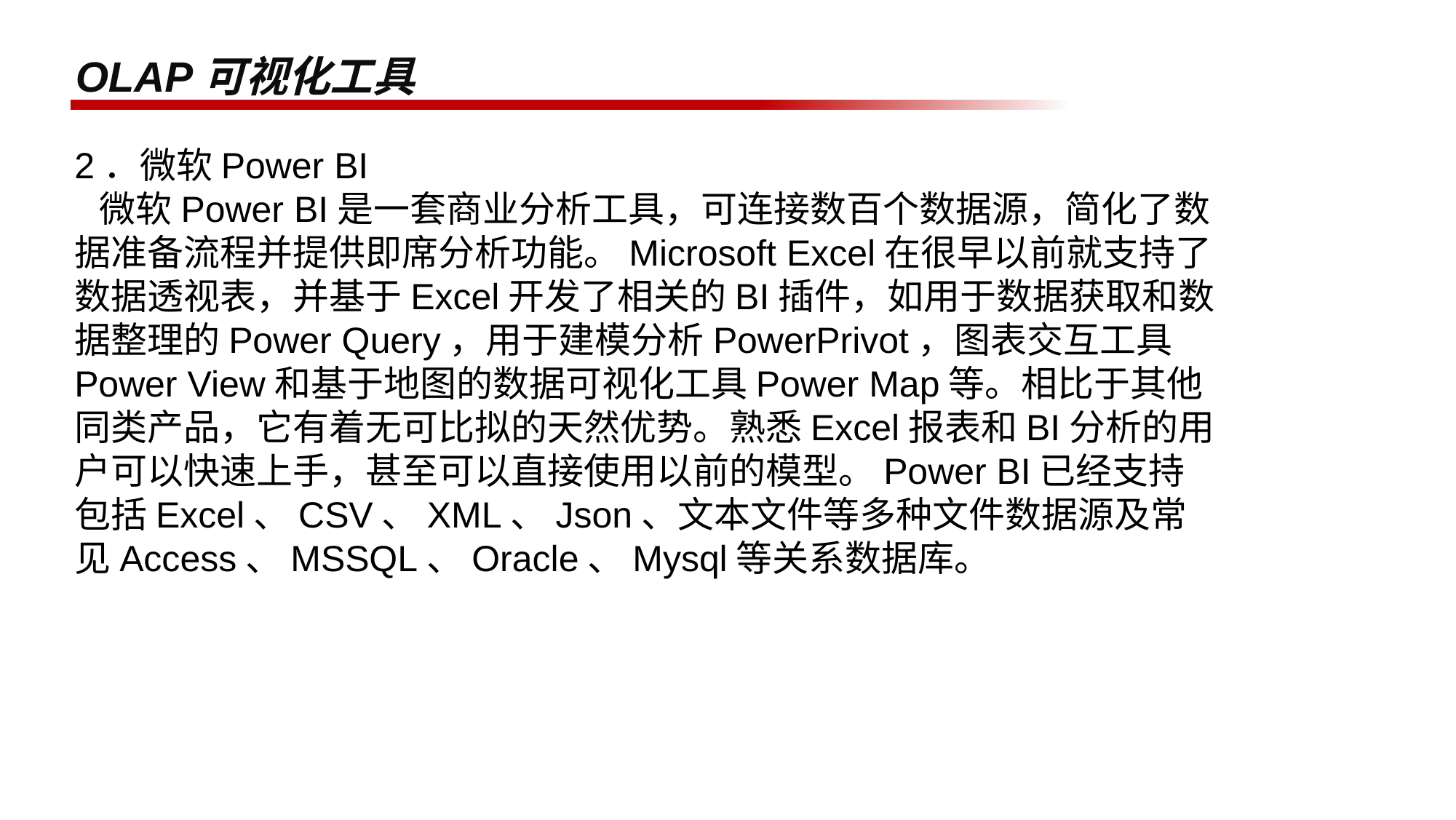

# OLAP可视化工具

2．微软Power BI
  微软Power BI是一套商业分析工具，可连接数百个数据源，简化了数据准备流程并提供即席分析功能。Microsoft Excel在很早以前就支持了数据透视表，并基于Excel开发了相关的BI插件，如用于数据获取和数据整理的Power Query，用于建模分析PowerPrivot，图表交互工具Power View和基于地图的数据可视化工具Power Map等。相比于其他同类产品，它有着无可比拟的天然优势。熟悉Excel报表和BI分析的用户可以快速上手，甚至可以直接使用以前的模型。Power BI已经支持包括Excel、CSV、XML、Json、文本文件等多种文件数据源及常见Access、MSSQL、Oracle、Mysql等关系数据库。